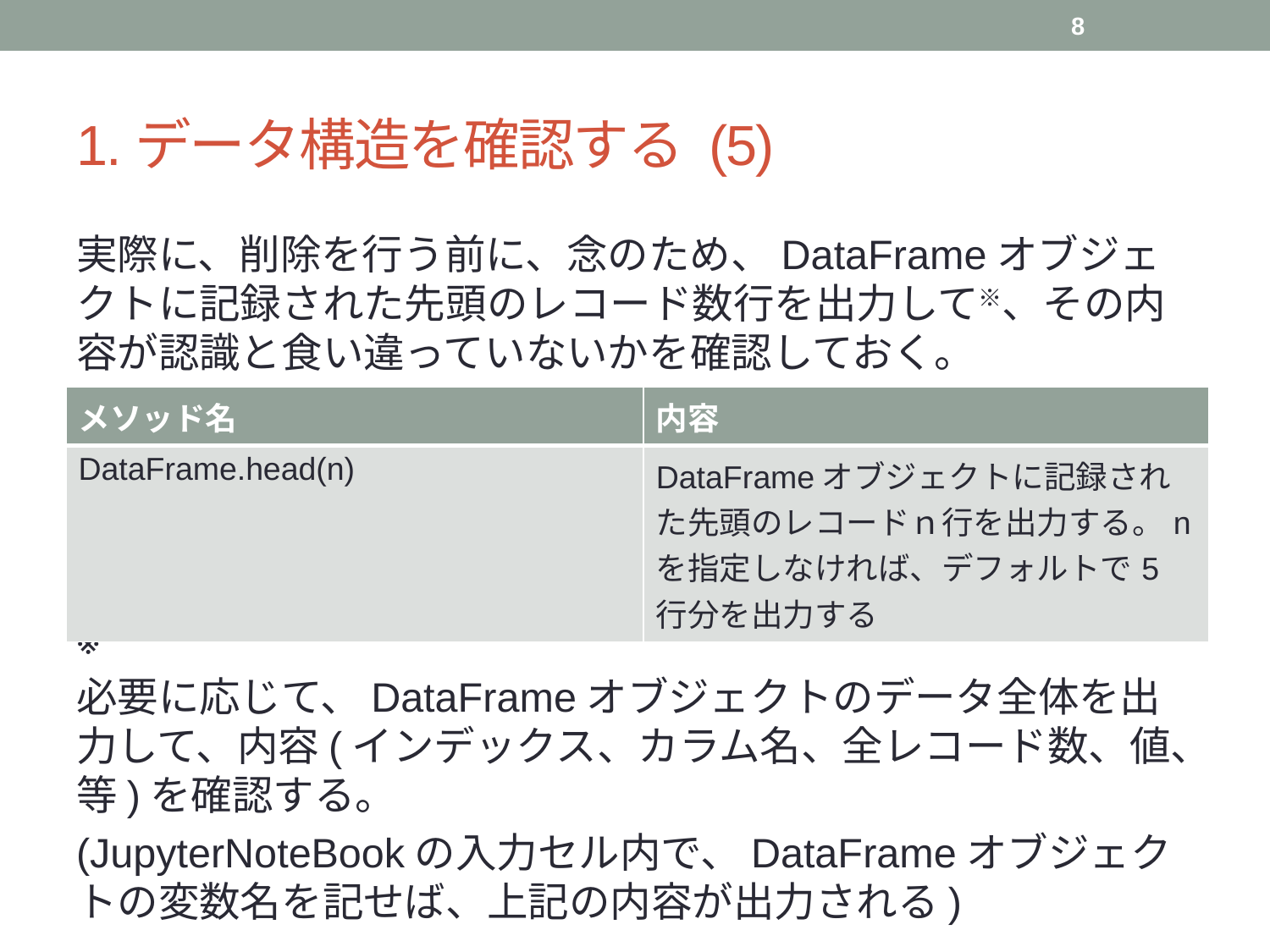

8
# 1.データ構造を確認する (5)
実際に、削除を行う前に、念のため、DataFrameオブジェクトに記録された先頭のレコード数行を出力して※、その内容が認識と食い違っていないかを確認しておく。

※
必要に応じて、DataFrameオブジェクトのデータ全体を出力して、内容(インデックス、カラム名、全レコード数、値、等)を確認する。
(JupyterNoteBookの入力セル内で、DataFrameオブジェクトの変数名を記せば、上記の内容が出力される)
| メソッド名 | 内容 |
| --- | --- |
| DataFrame.head(n) | DataFrameオブジェクトに記録された先頭のレコードｎ行を出力する。nを指定しなければ、デフォルトで5行分を出力する |